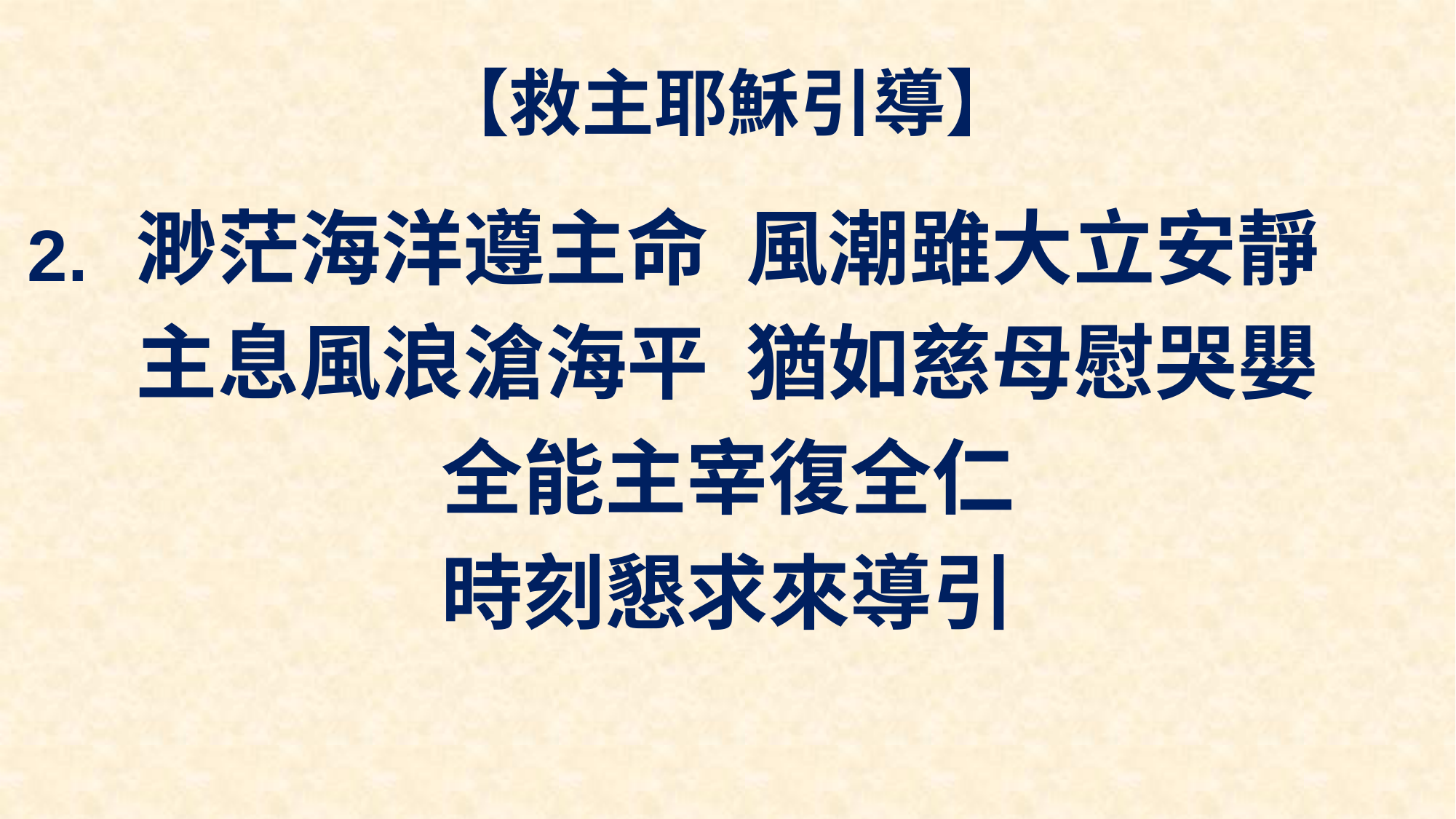

# 【救主耶穌引導】
渺茫海洋遵主命  風潮雖大立安靜
主息風浪滄海平  猶如慈母慰哭嬰
全能主宰復全仁
時刻懇求來導引
2.